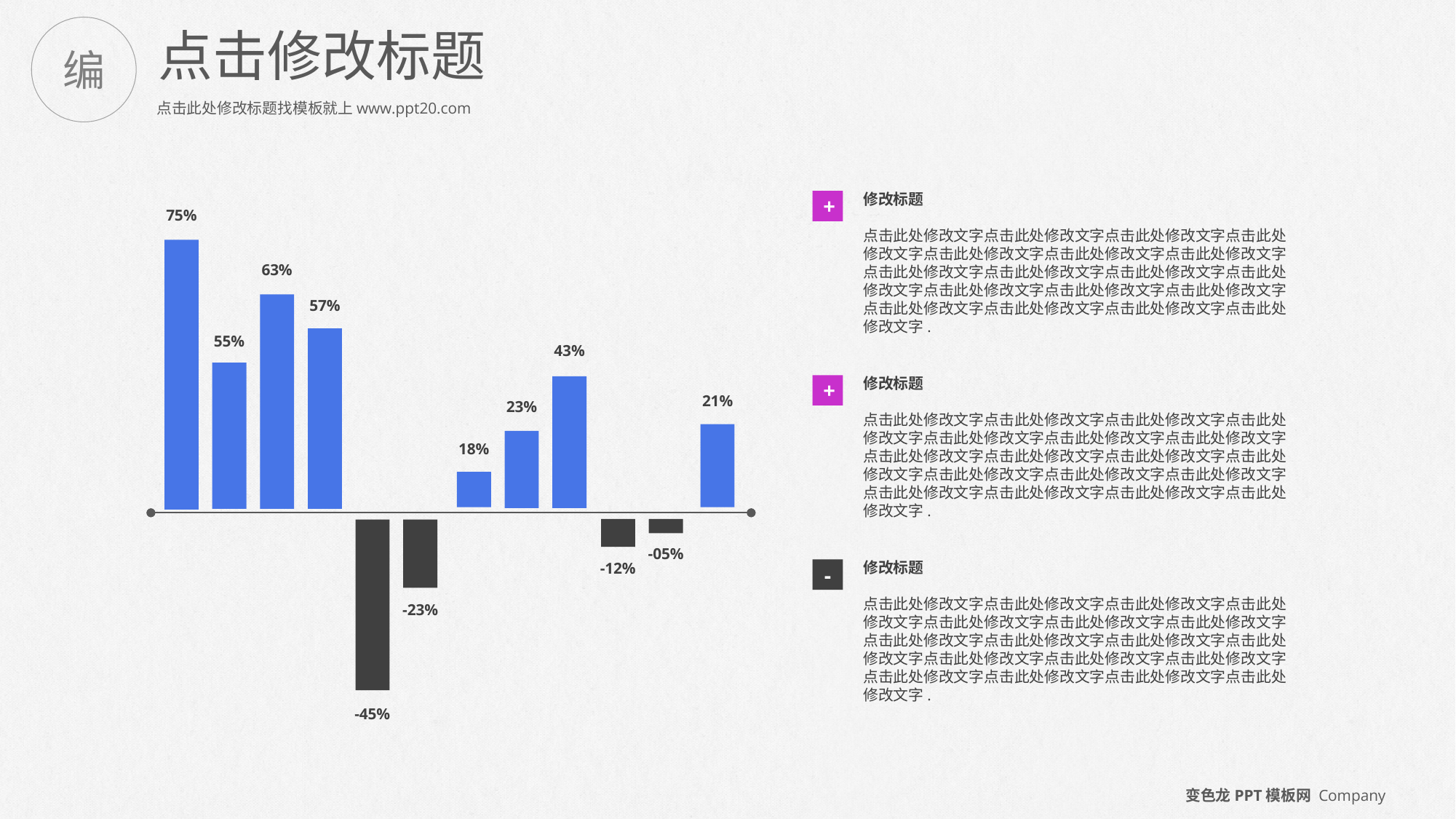

点击修改标题
编
点击此处修改标题找模板就上www.ppt20.com
修改标题

点击此处修改文字点击此处修改文字点击此处修改文字点击此处修改文字点击此处修改文字点击此处修改文字点击此处修改文字点击此处修改文字点击此处修改文字点击此处修改文字点击此处修改文字点击此处修改文字点击此处修改文字点击此处修改文字点击此处修改文字点击此处修改文字点击此处修改文字点击此处修改文字.
+
75%

63%
57%

55%

43%

修改标题

点击此处修改文字点击此处修改文字点击此处修改文字点击此处修改文字点击此处修改文字点击此处修改文字点击此处修改文字点击此处修改文字点击此处修改文字点击此处修改文字点击此处修改文字点击此处修改文字点击此处修改文字点击此处修改文字点击此处修改文字点击此处修改文字点击此处修改文字点击此处修改文字.
+

21%
23%

18%

-05%
修改标题

点击此处修改文字点击此处修改文字点击此处修改文字点击此处修改文字点击此处修改文字点击此处修改文字点击此处修改文字点击此处修改文字点击此处修改文字点击此处修改文字点击此处修改文字点击此处修改文字点击此处修改文字点击此处修改文字点击此处修改文字点击此处修改文字点击此处修改文字点击此处修改文字.
-12%
-
-23%
-45%
变色龙PPT模板网 Company